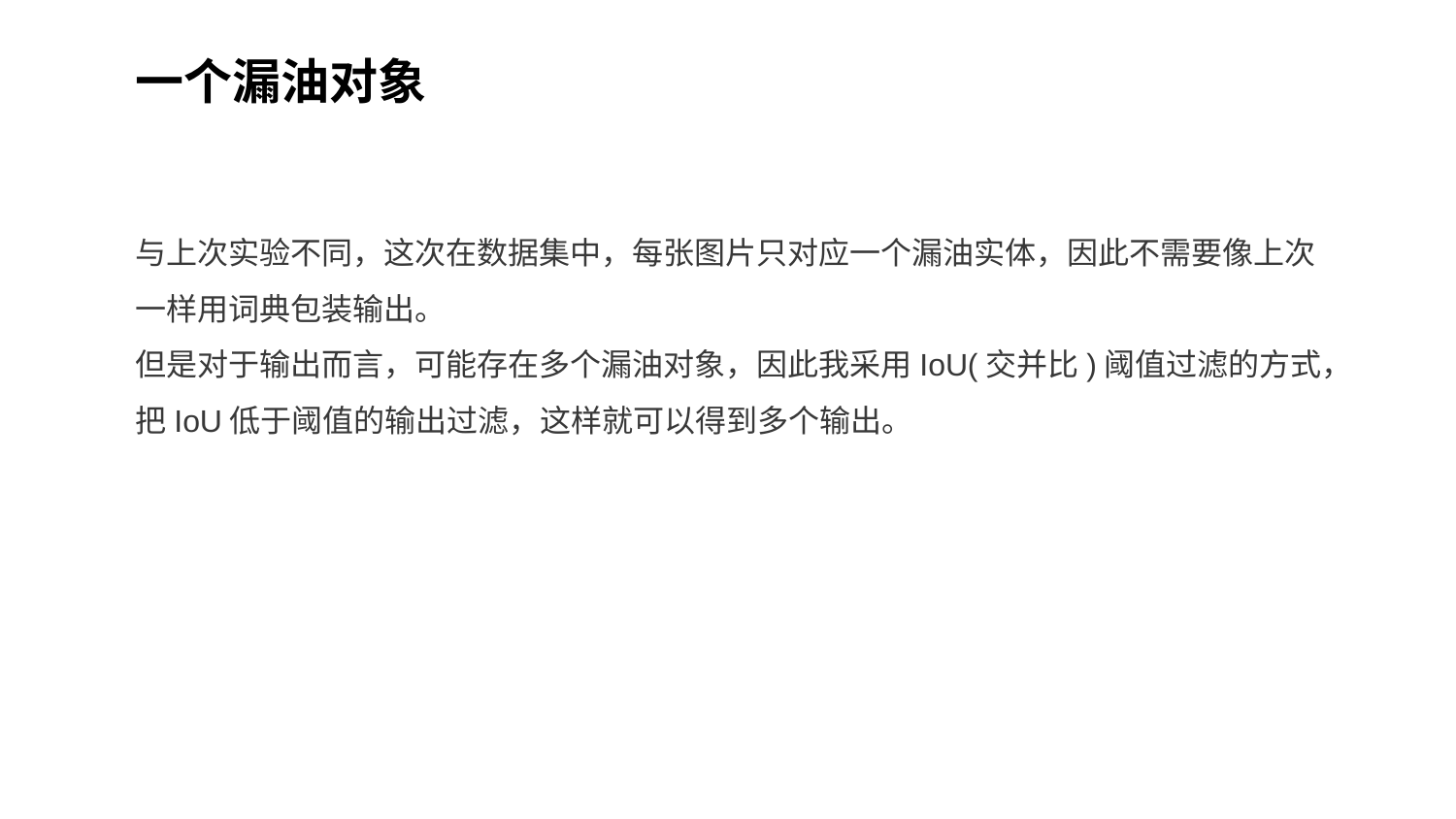

一个漏油对象
与上次实验不同，这次在数据集中，每张图片只对应一个漏油实体，因此不需要像上次一样用词典包装输出。
但是对于输出而言，可能存在多个漏油对象，因此我采用IoU(交并比)阈值过滤的方式，把IoU低于阈值的输出过滤，这样就可以得到多个输出。